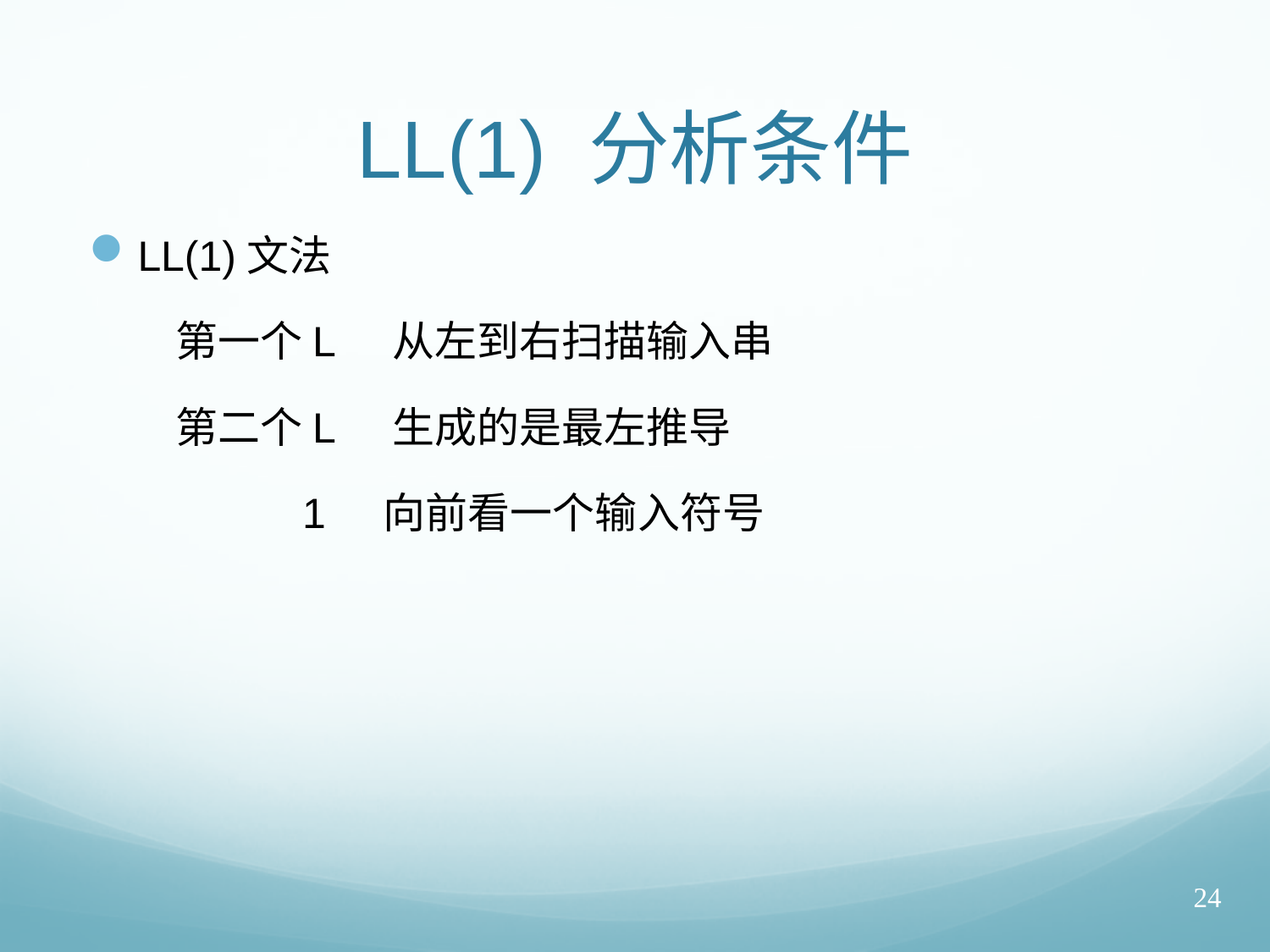

# LL(1) 分析条件
LL(1)文法
        第一个L    从左到右扫描输入串
        第二个L    生成的是最左推导
                  1    向前看一个输入符号

24